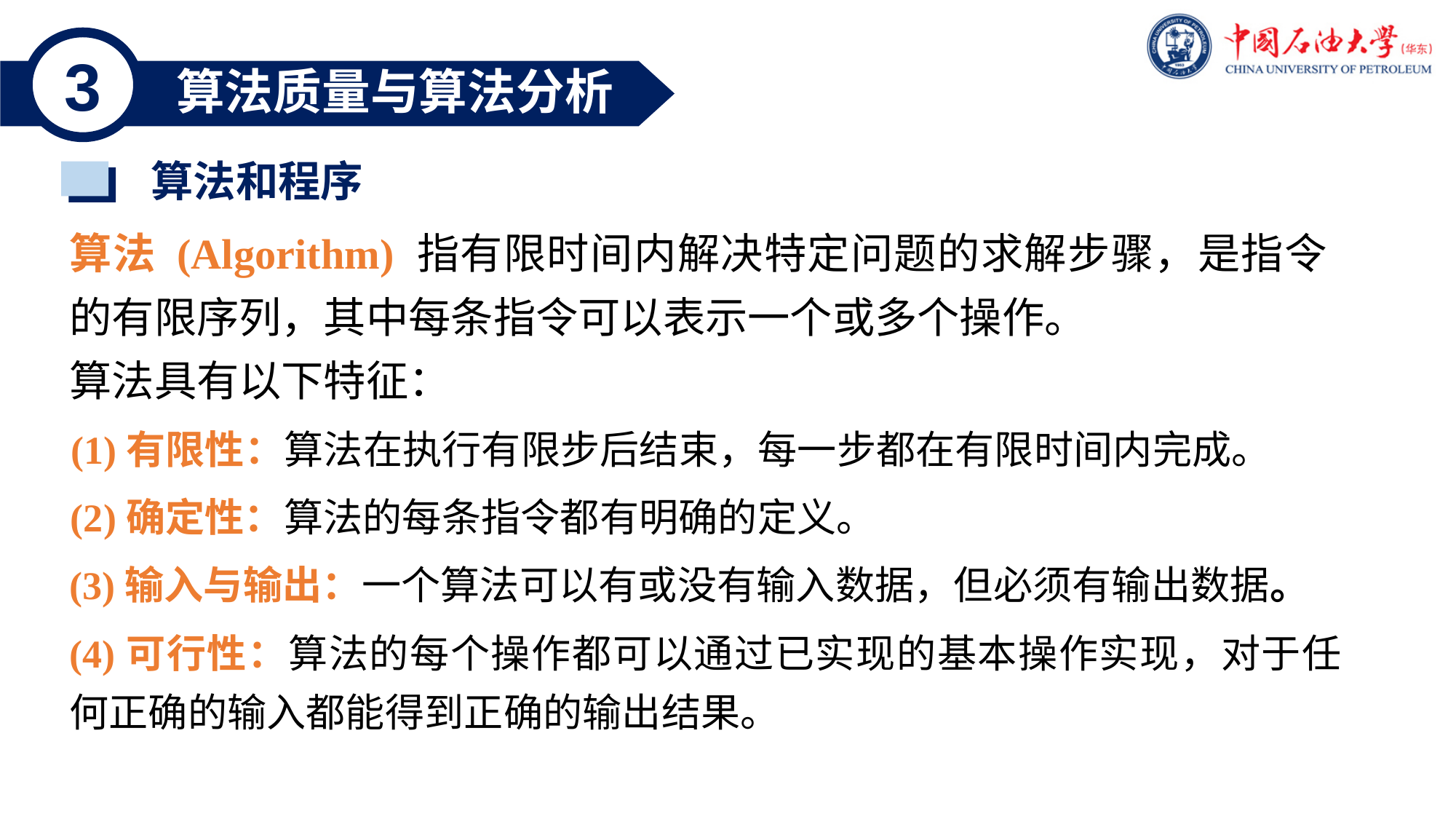

3
算法质量与算法分析
算法和程序

算法 (Algorithm) 指有限时间内解决特定问题的求解步骤，是指令的有限序列，其中每条指令可以表示一个或多个操作。
算法具有以下特征：
(1)有限性：算法在执行有限步后结束，每一步都在有限时间内完成。
(2)确定性：算法的每条指令都有明确的定义。
(4)可行性：算法的每个操作都可以通过已实现的基本操作实现，对于任何正确的输入都能得到正确的输出结果。
(3)输入与输出：一个算法可以有或没有输入数据，但必须有输出数据。